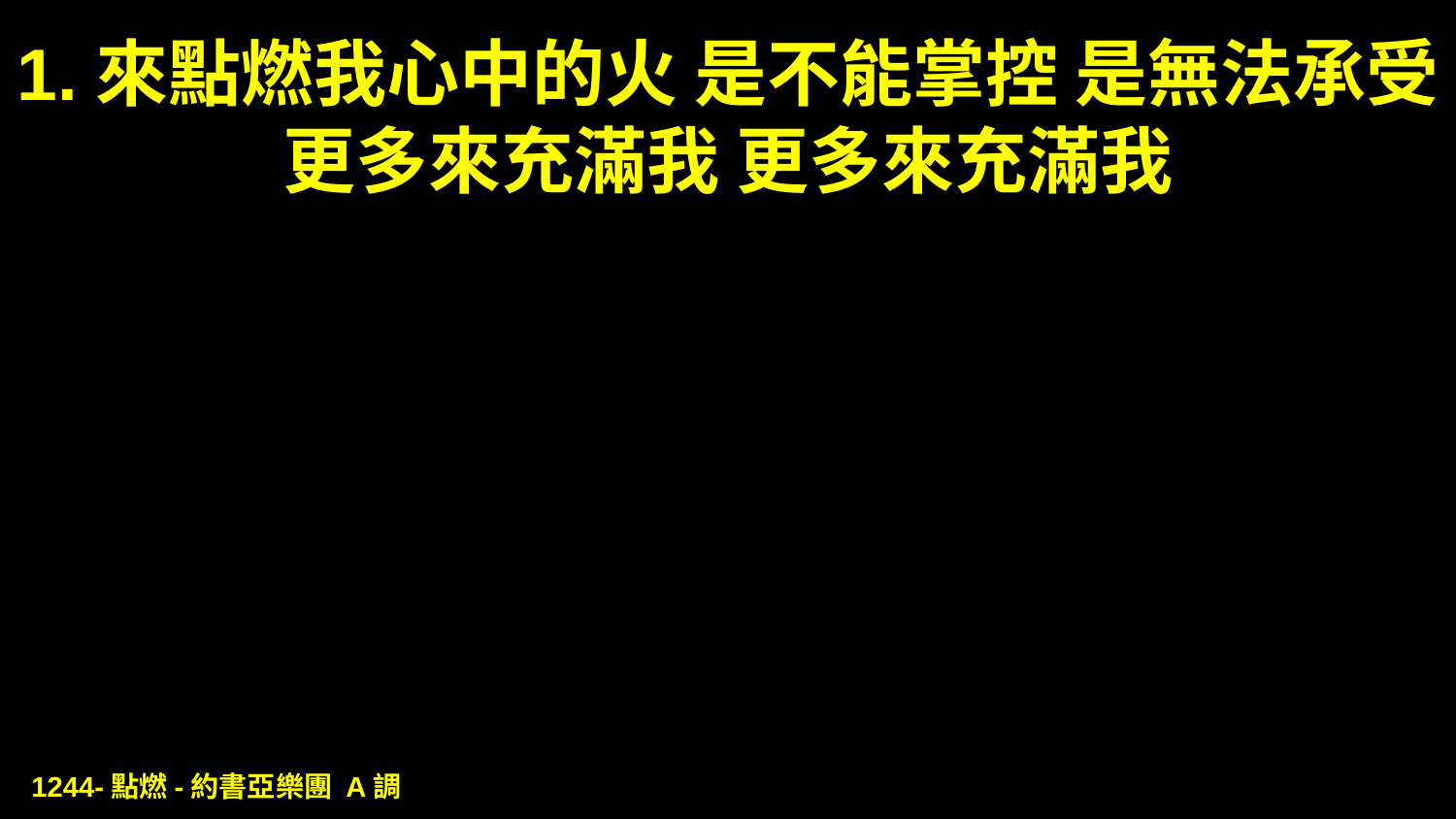

# 1.來點燃我心中的火 是不能掌控 是無法承受 更多來充滿我 更多來充滿我
1244-點燃-約書亞樂團 A調